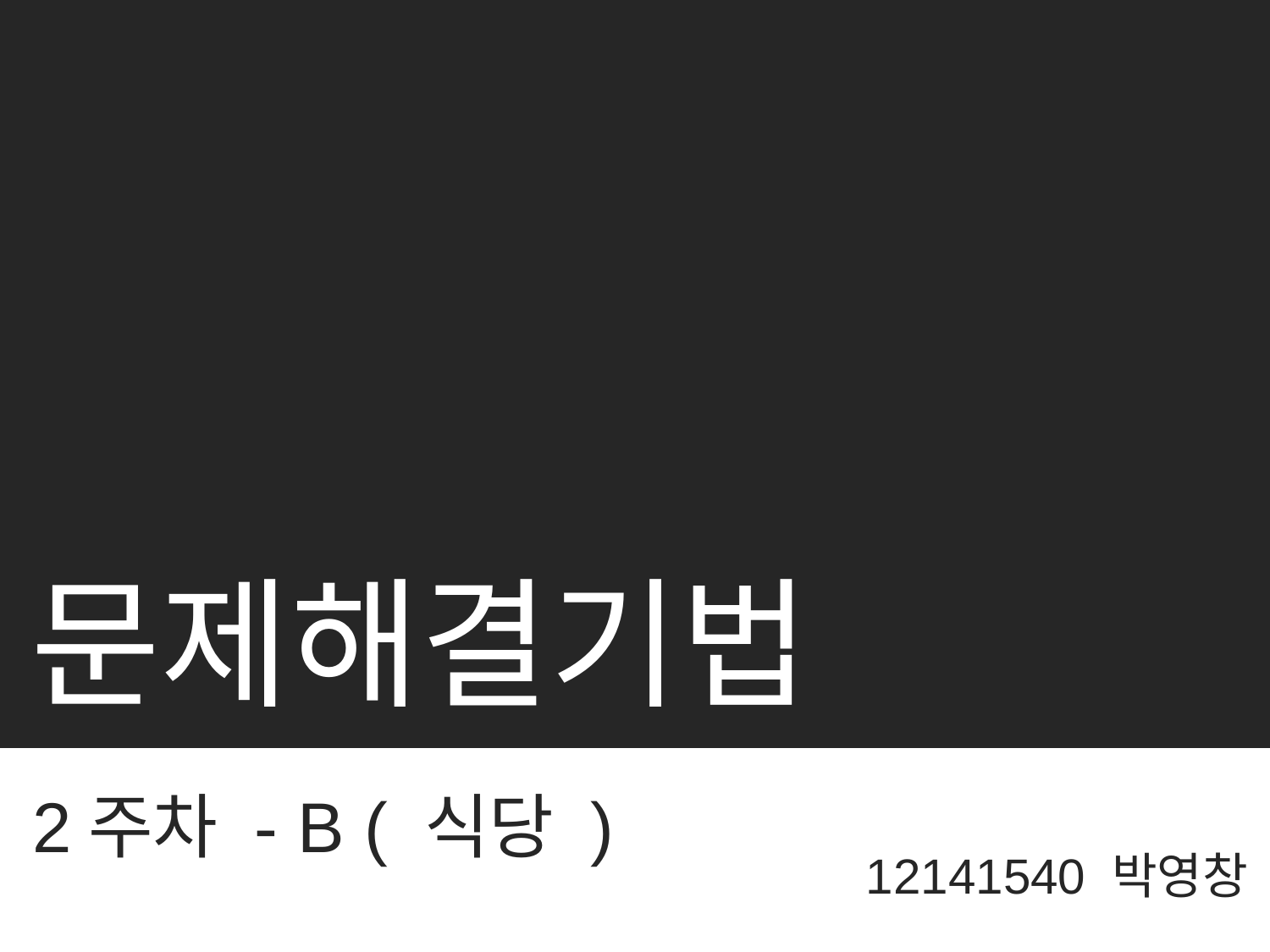

문제해결기법
2주차 - B ( 식당 )
12141540 박영창